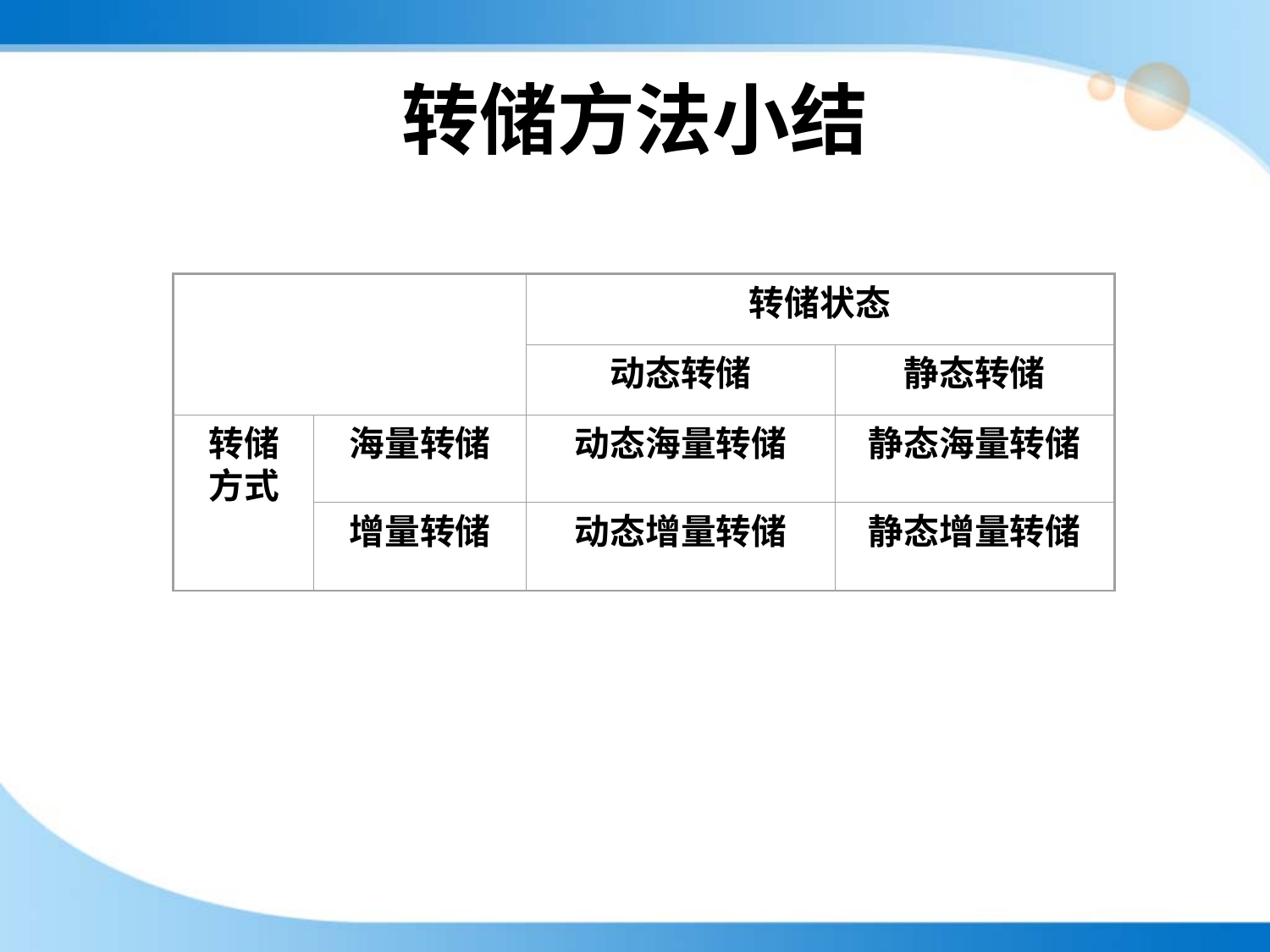

# 转储方法小结

转储状态

动态转储

静态转储

转储方式

海量转储

动态海量转储

静态海量转储

增量转储

动态增量转储

静态增量转储